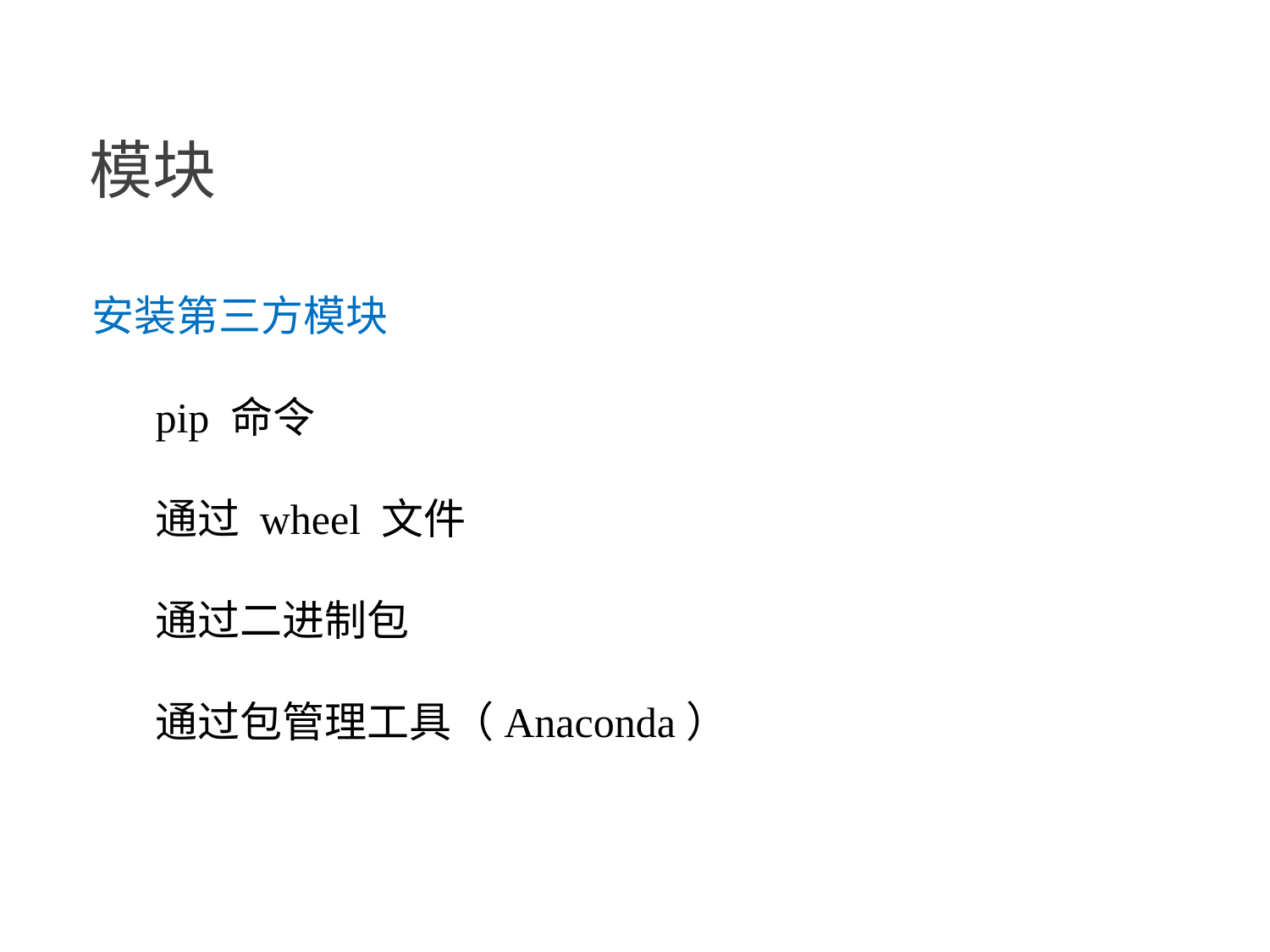

模块
安装第三方模块

pip 命令

通过 wheel 文件

通过二进制包

通过包管理工具（Anaconda）